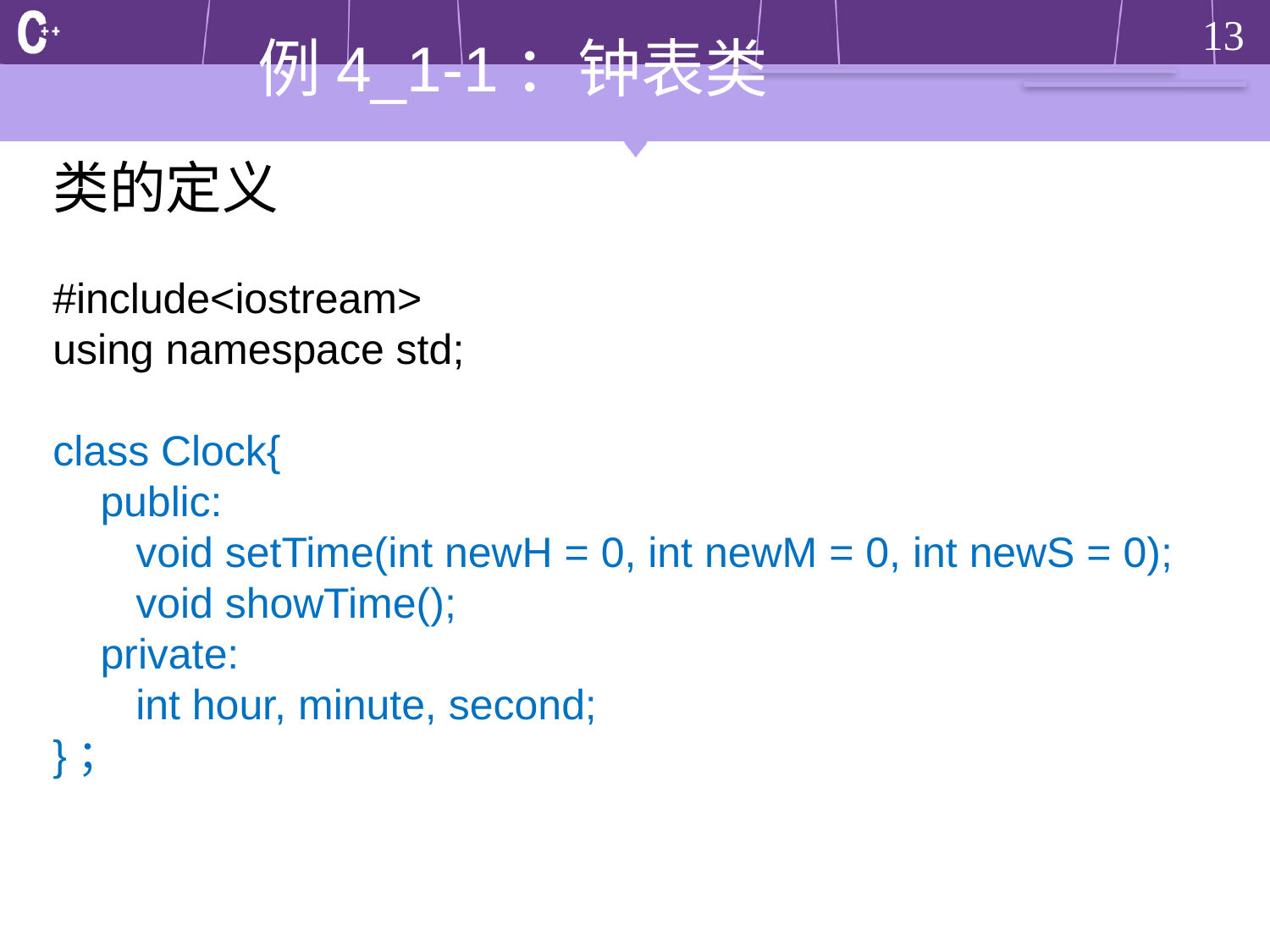

# 例4_1-1：钟表类
类的定义

#include<iostream>
using namespace std;

class Clock{
    public:
	    void setTime(int newH = 0, int newM = 0, int newS = 0);
	    void showTime();
    private:
	    int hour, minute, second;
}；